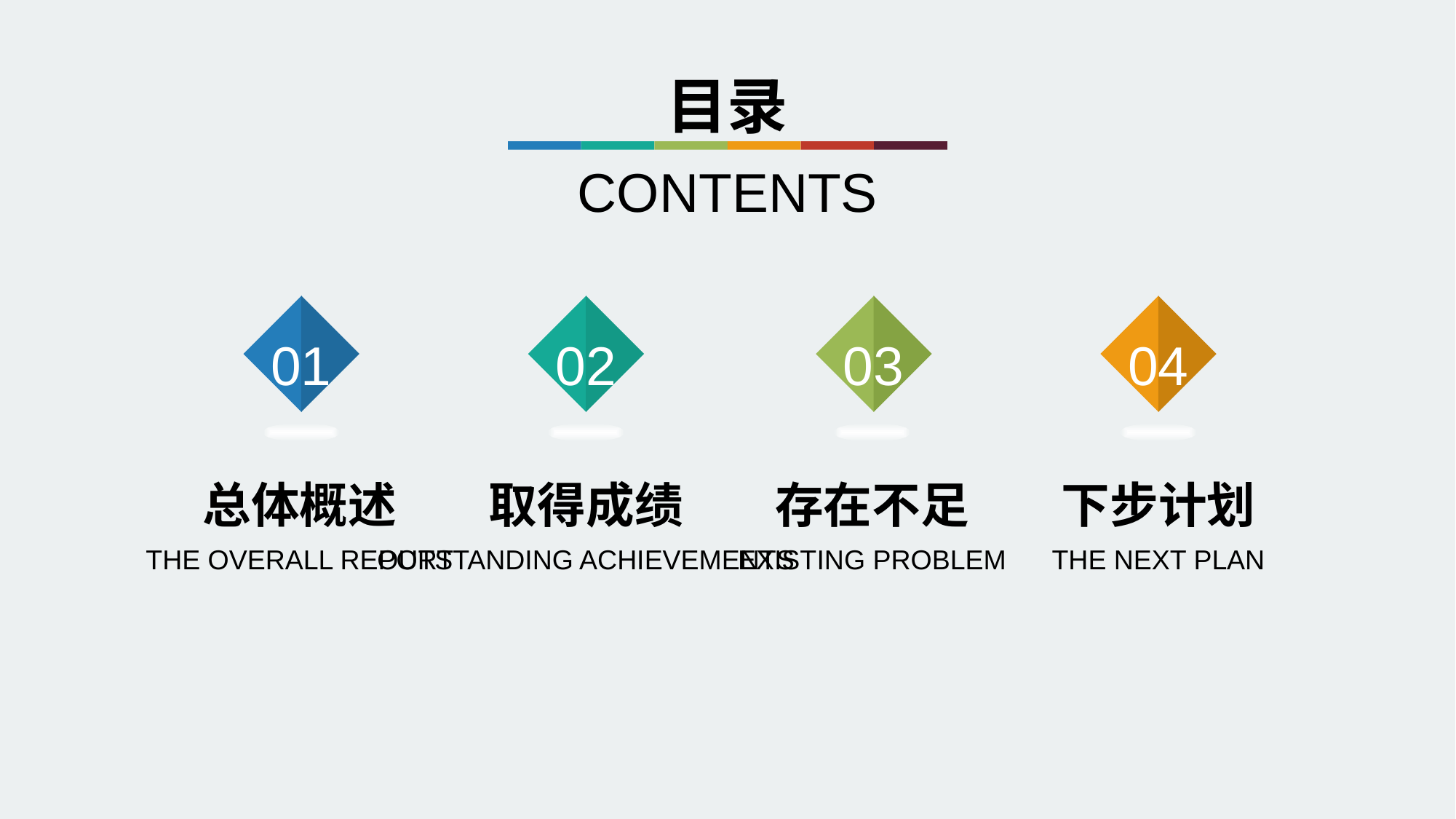

目录
CONTENTS

01

02

03

04

下步计划
THE NEXT PLAN
总体概述
THE OVERALL REPORT
取得成绩
OUTSTANDING ACHIEVEMENTS
存在不足
EXISTING PROBLEM